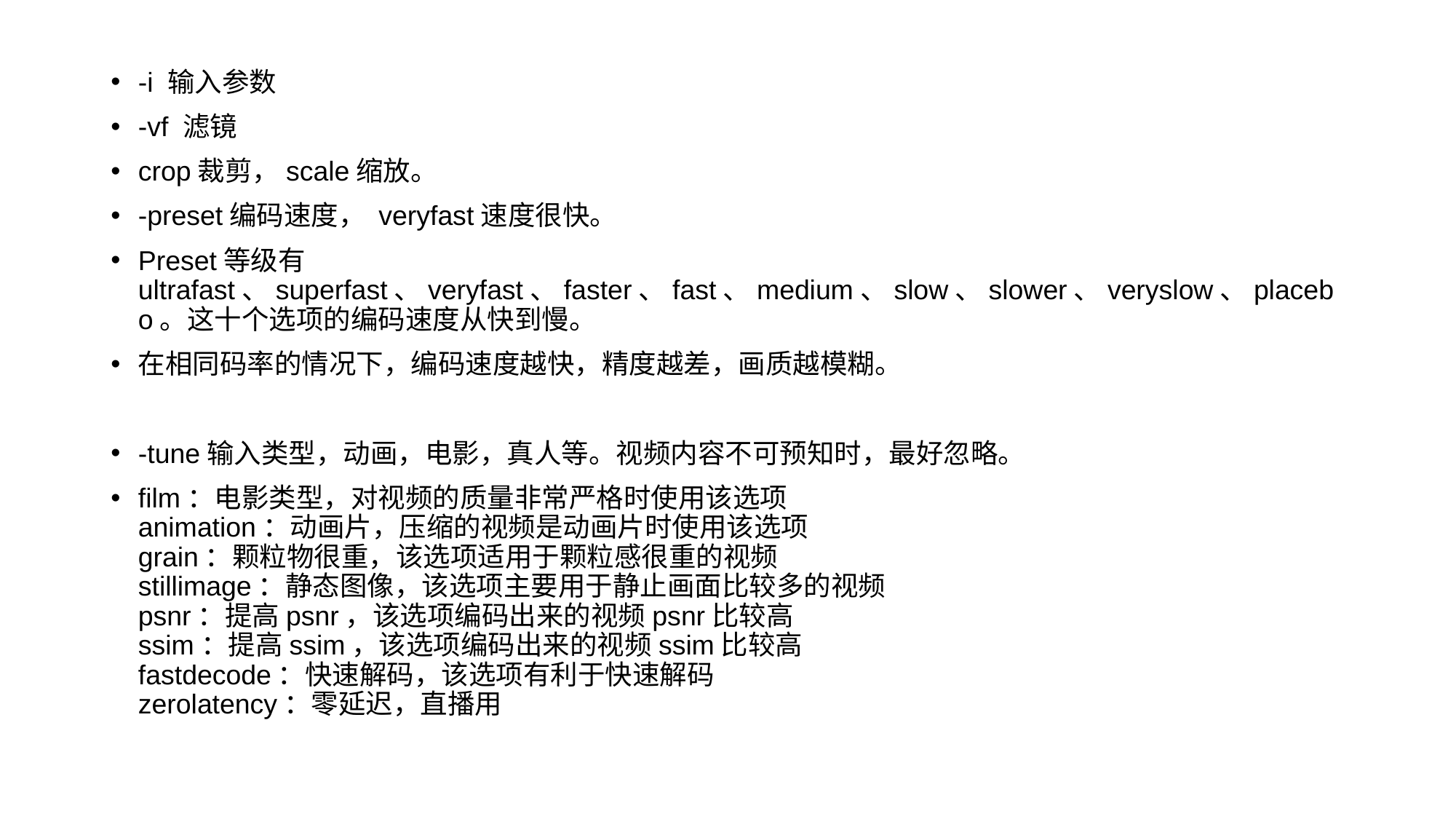

-i 输入参数
-vf 滤镜
crop裁剪，scale缩放。
-preset编码速度， veryfast速度很快。
Preset等级有ultrafast、superfast、veryfast、faster、fast、medium、slow、slower、veryslow、placebo。这十个选项的编码速度从快到慢。
在相同码率的情况下，编码速度越快，精度越差，画质越模糊。

-tune输入类型，动画，电影，真人等。视频内容不可预知时，最好忽略。
film：电影类型，对视频的质量非常严格时使用该选项
animation：动画片，压缩的视频是动画片时使用该选项
grain：颗粒物很重，该选项适用于颗粒感很重的视频
stillimage：静态图像，该选项主要用于静止画面比较多的视频
psnr：提高psnr，该选项编码出来的视频psnr比较高
ssim：提高ssim，该选项编码出来的视频ssim比较高
fastdecode：快速解码，该选项有利于快速解码
zerolatency：零延迟，直播用